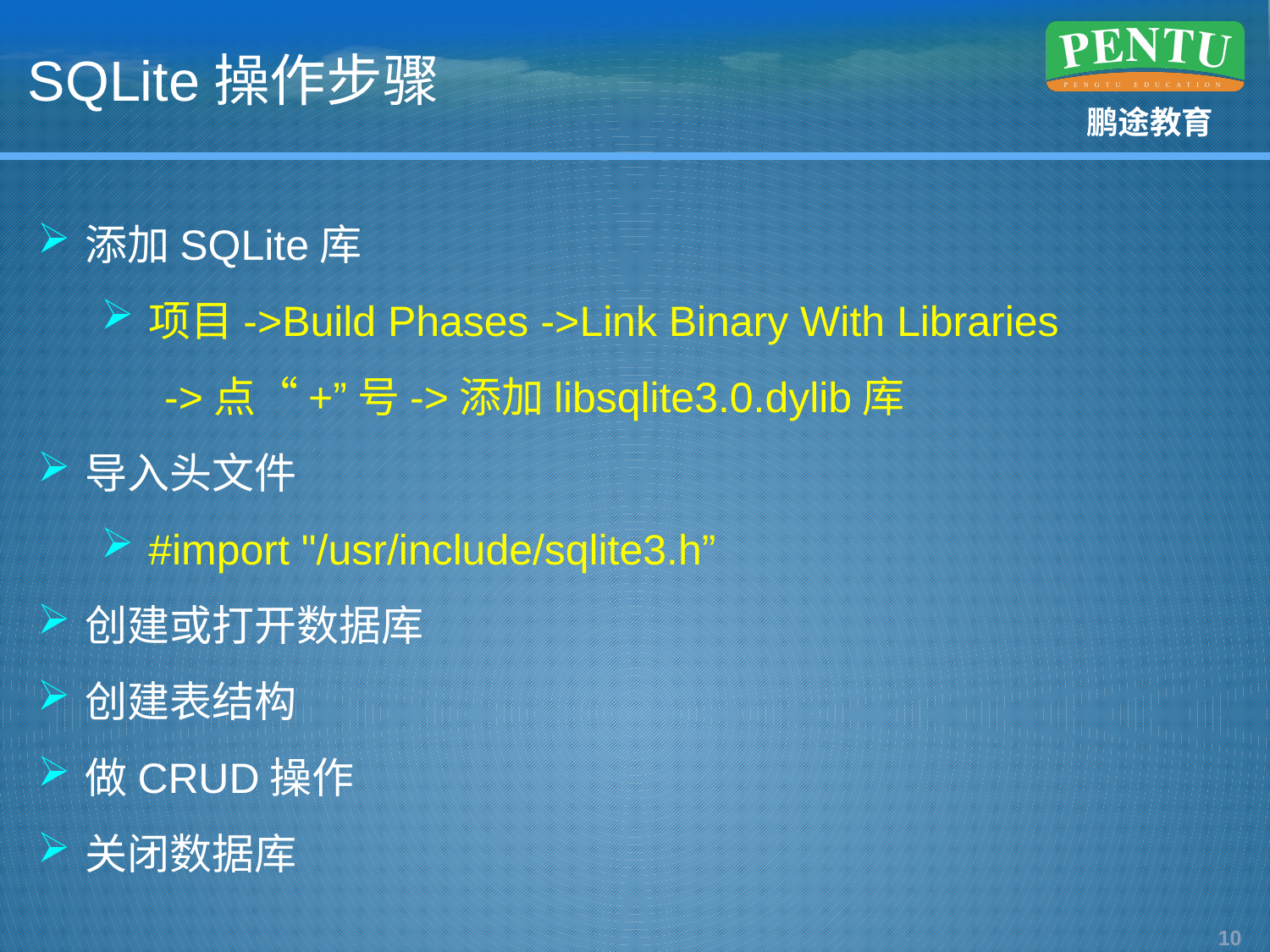

# SQLite操作步骤
添加SQLite库
项目->Build Phases ->Link Binary With Libraries
->点“+”号->添加libsqlite3.0.dylib库
导入头文件
#import "/usr/include/sqlite3.h”
创建或打开数据库
创建表结构
做CRUD操作
关闭数据库
10